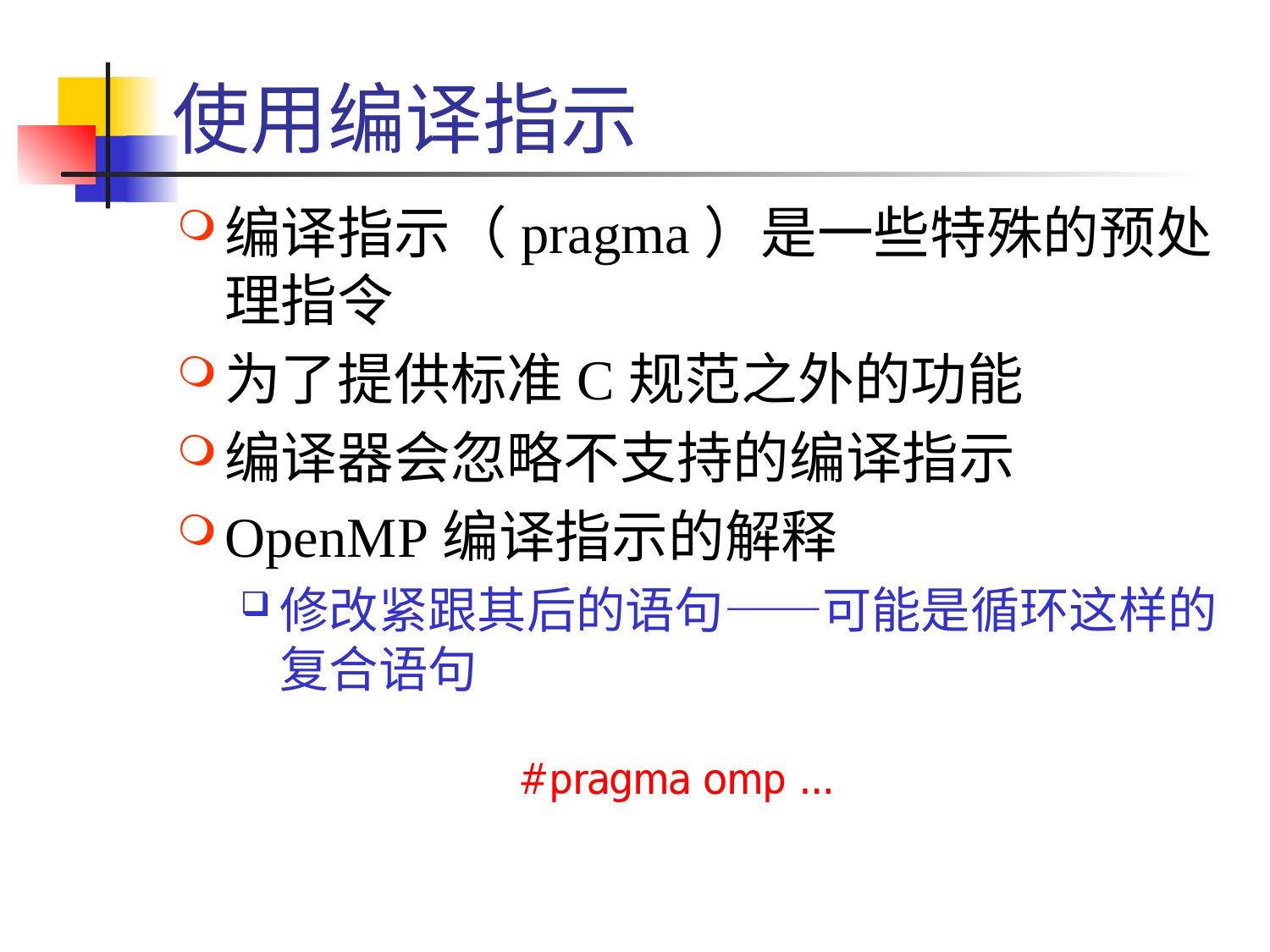

# 使用编译指示
编译指示（pragma）是一些特殊的预处理指令
为了提供标准C规范之外的功能
编译器会忽略不支持的编译指示
OpenMP编译指示的解释
修改紧跟其后的语句——可能是循环这样的复合语句
#pragma omp …